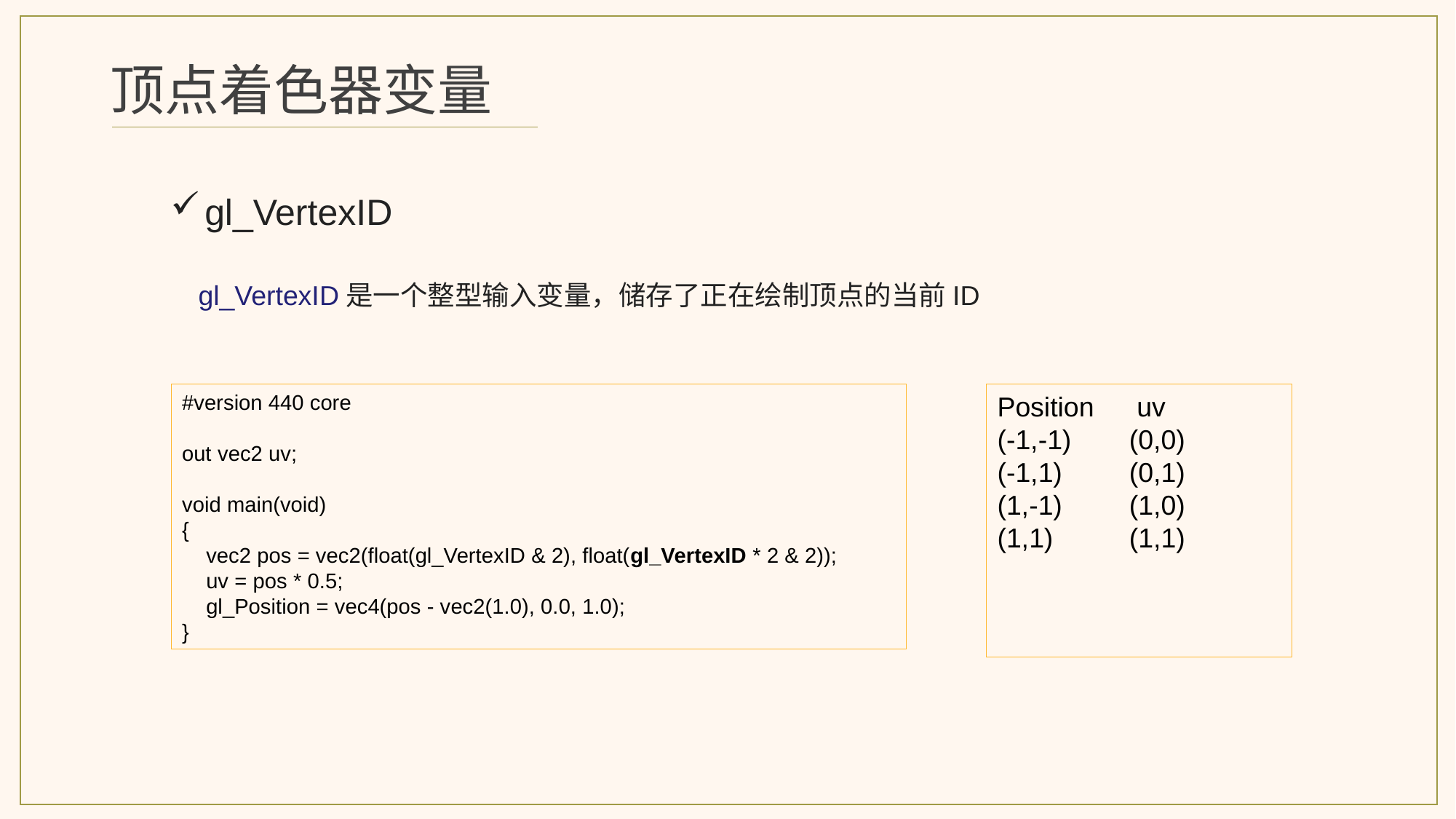

顶点着色器变量
gl_VertexID
gl_VertexID是一个整型输入变量，储存了正在绘制顶点的当前ID
#version 440 core

out vec2 uv;

void main(void)
{
    vec2 pos = vec2(float(gl_VertexID & 2), float(gl_VertexID * 2 & 2));
    uv = pos * 0.5;
    gl_Position = vec4(pos - vec2(1.0), 0.0, 1.0);
}
Position	    uv
(-1,-1)	   (0,0)
(-1,1) 	   (0,1)
(1,-1) 	   (1,0)
(1,1) 	   (1,1)